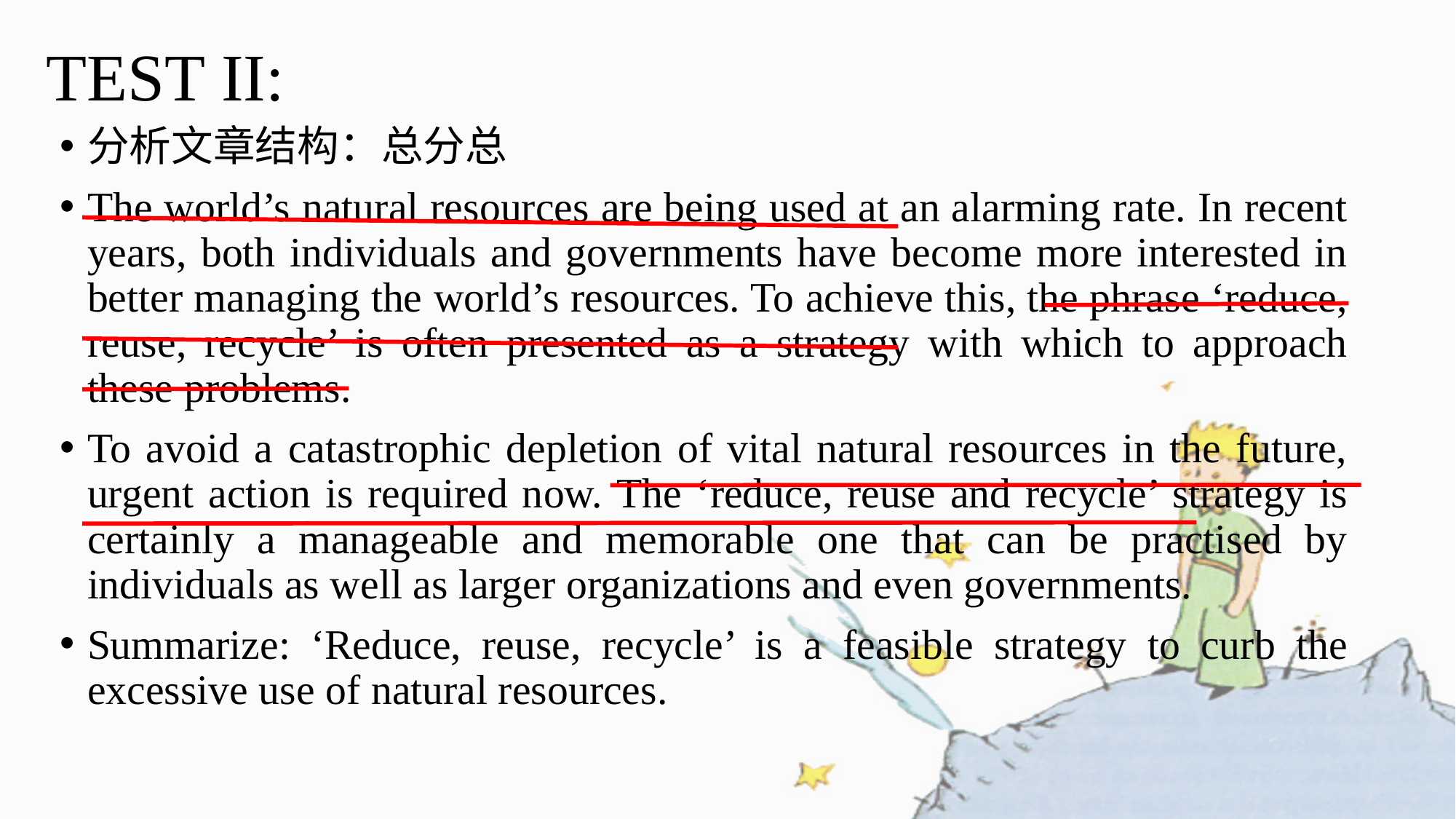

# TEST II:
分析文章结构：总分总
The world’s natural resources are being used at an alarming rate. In recent years, both individuals and governments have become more interested in better managing the world’s resources. To achieve this, the phrase ‘reduce, reuse, recycle’ is often presented as a strategy with which to approach these problems.
To avoid a catastrophic depletion of vital natural resources in the future, urgent action is required now. The ‘reduce, reuse and recycle’ strategy is certainly a manageable and memorable one that can be practised by individuals as well as larger organizations and even governments.
Summarize: ‘Reduce, reuse, recycle’ is a feasible strategy to curb the excessive use of natural resources.